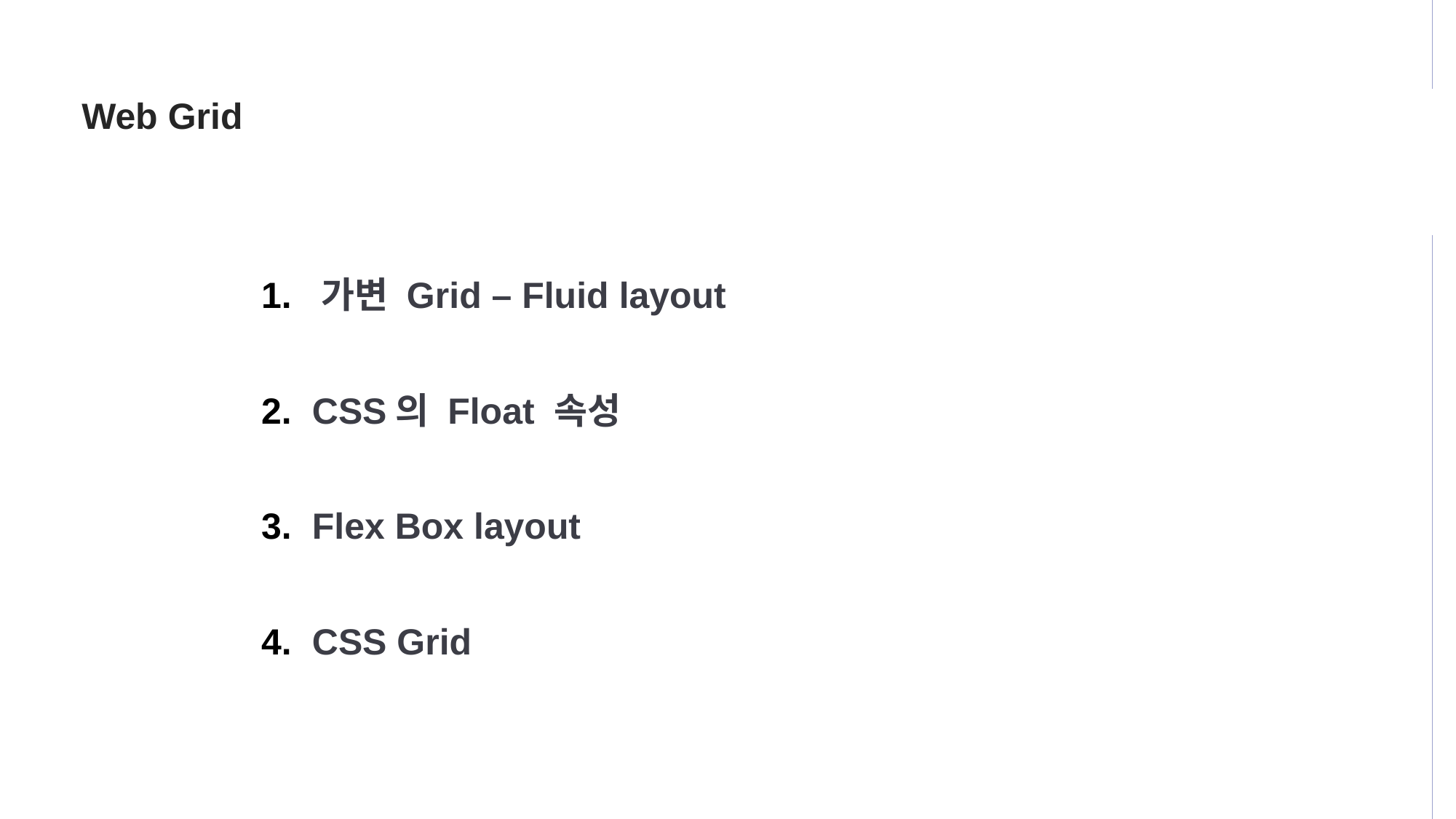

Web Grid
1.  가변 Grid – Fluid layout
2.  CSS의 Float 속성
3.  Flex Box layout
4.  CSS Grid